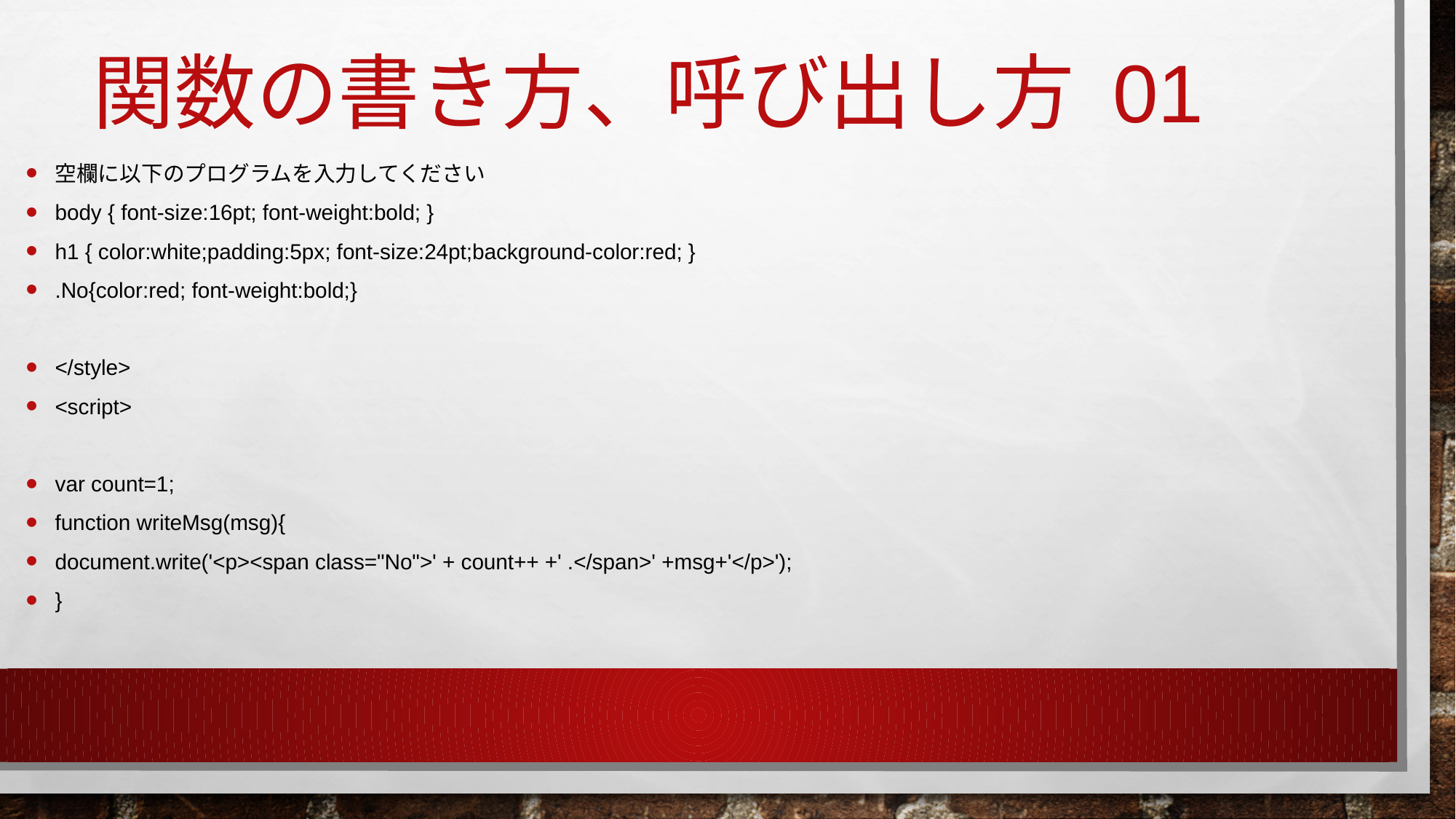

# 関数の書き方、呼び出し方 01
空欄に以下のプログラムを入力してください
body { font-size:16pt; font-weight:bold; }
h1 { color:white;padding:5px; font-size:24pt;background-color:red; }
.No{color:red; font-weight:bold;}

</style>
<script>

var count=1;
function writeMsg(msg){
document.write('<p><span class="No">' + count++ +' .</span>' +msg+'</p>');
}